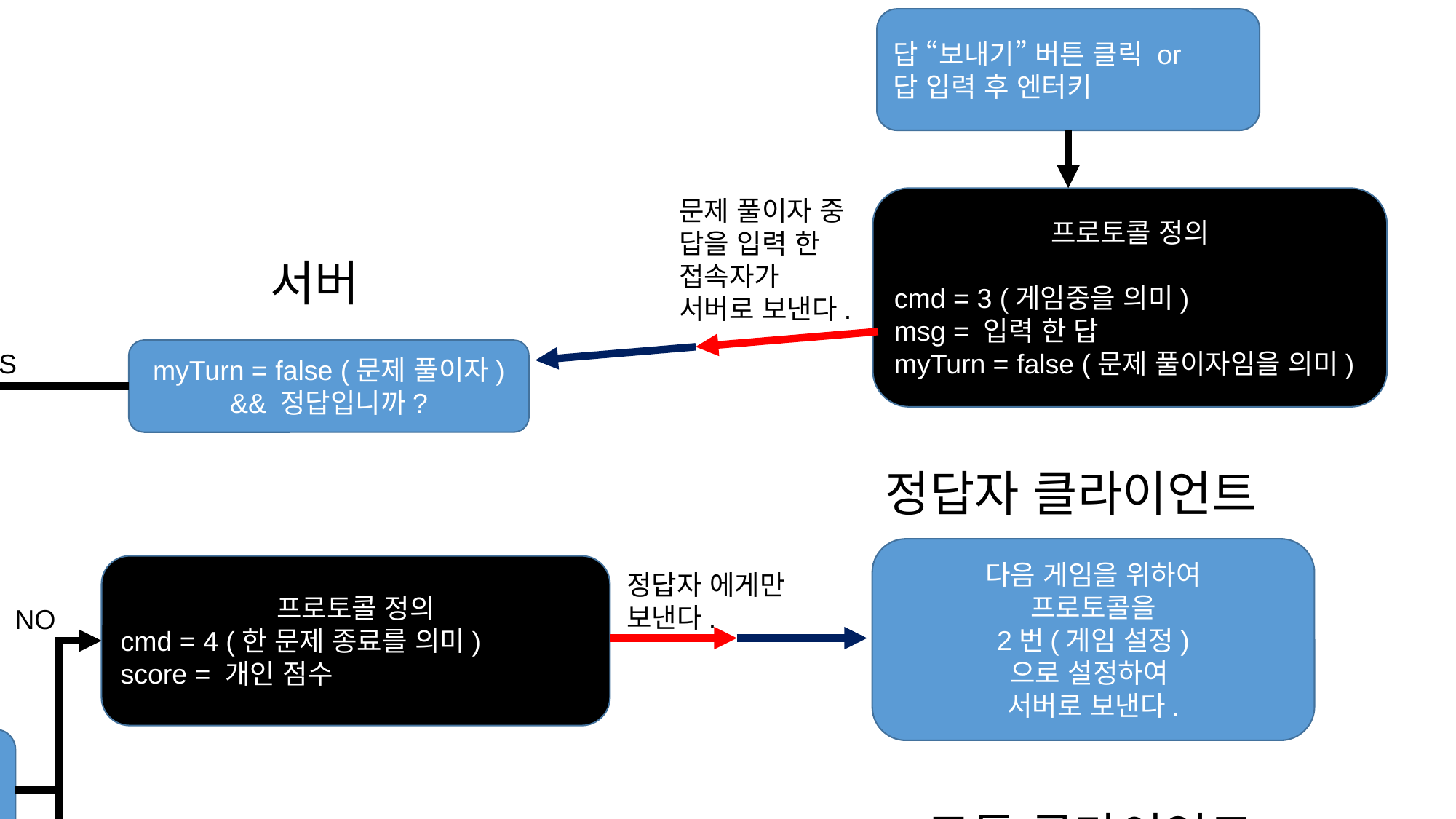

흐름도 5. 문제맞추기
정답자 클라이언트
답 “보내기” 버튼 클릭 or
답 입력 후 엔터키
문제 풀이자 중
답을 입력 한
접속자가
서버로 보낸다.
프로토콜 정의

cmd = 3 (게임중을 의미)
msg = 입력 한 답
myTurn = false (문제 풀이자임을 의미)
서버
myTurn = false (문제 풀이자)
&& 정답입니까?
YES
정답자 클라이언트
점수 올리기
다음 게임을 위하여
프로토콜을
2번(게임 설정)
으로 설정하여
서버로 보낸다.
프로토콜 정의
cmd = 4 (한 문제 종료를 의미)
score = 개인 점수
정답자 에게만 보낸다.
NO
마지막 문제이었습니까?
모든 클라이언트
프로토콜 정의
cmd = 5 (게임종료를 의미)
score = 개인 점수
rank = 개인 순위
승,패 메시지 출력
스트림, 소켓 닫기
게임종료
모두에게 보낸다.
YES